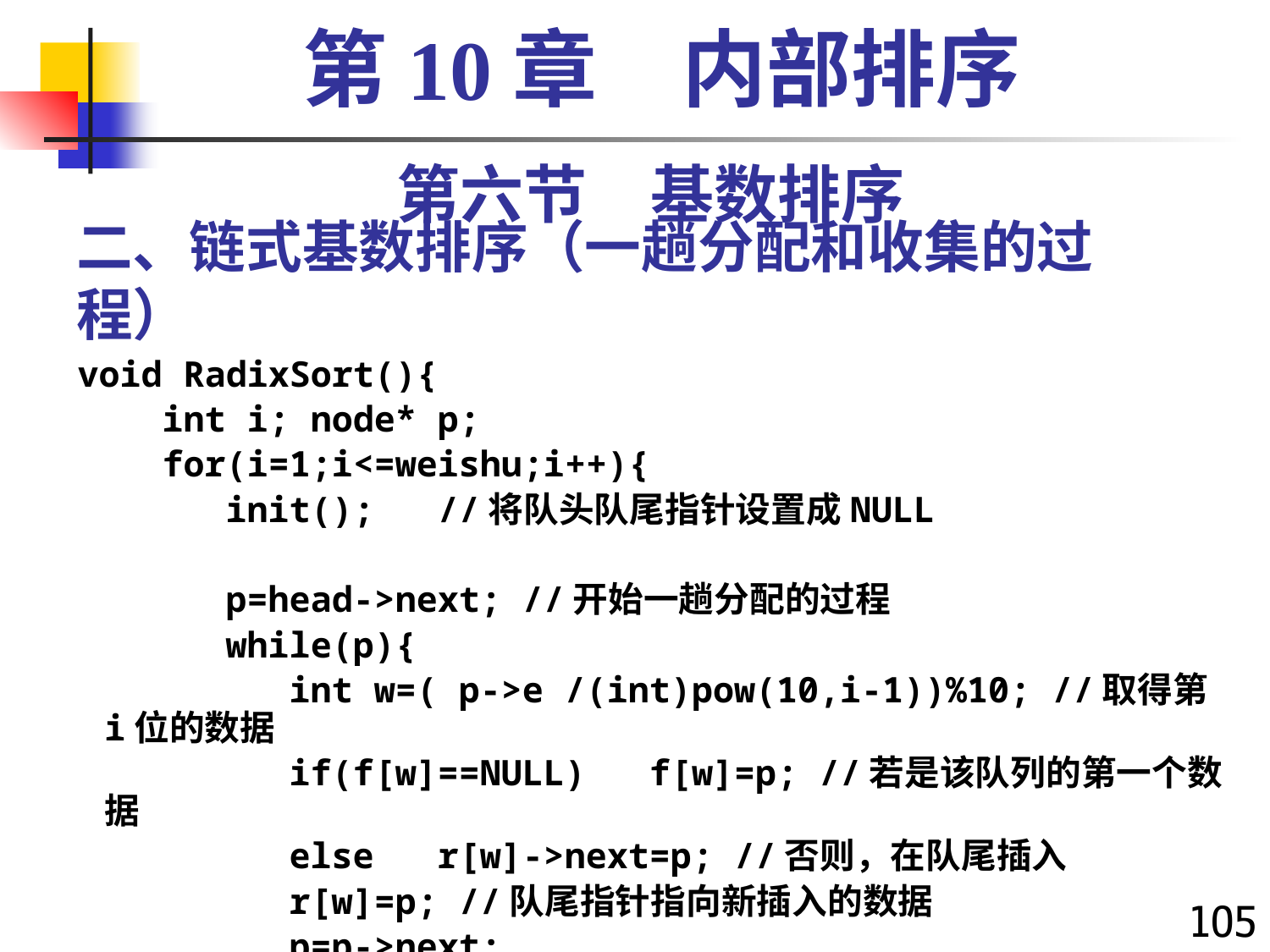

第10章　内部排序
第六节　基数排序
# 二、链式基数排序（一趟分配和收集的过程）
 void RadixSort(){
     int i; node* p;
     for(i=1;i<=weishu;i++){
        init();   //将队头队尾指针设置成NULL

        p=head->next; //开始一趟分配的过程
        while(p){
           int w=( p->e /(int)pow(10,i-1))%10; //取得第i位的数据
           if(f[w]==NULL)   f[w]=p; //若是该队列的第一个数据
           else   r[w]->next=p; //否则，在队尾插入
           r[w]=p; //队尾指针指向新插入的数据
           p=p->next;
        }
105